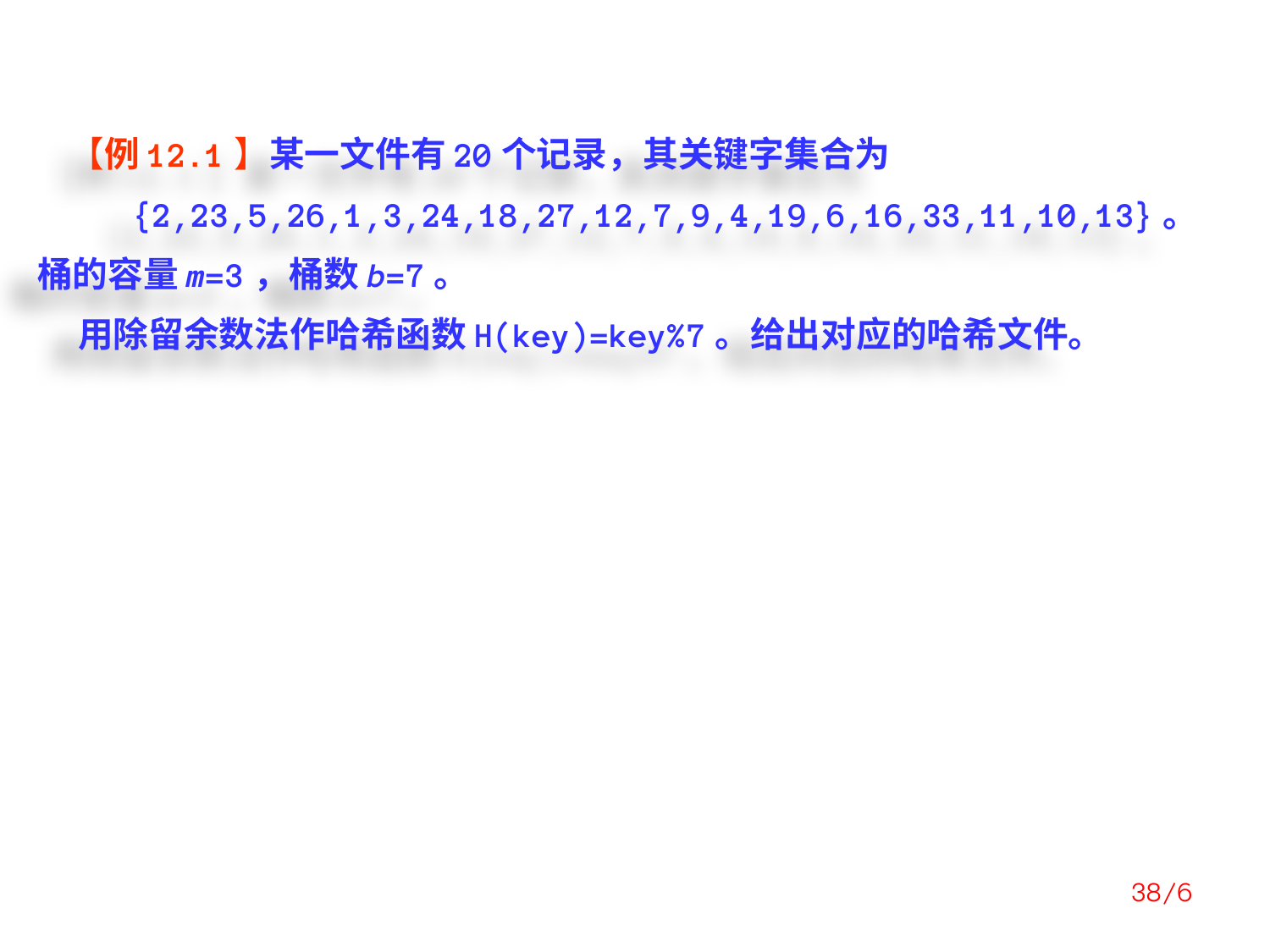

【例12.1】某一文件有20个记录，其关键字集合为
     {2,23,5,26,1,3,24,18,27,12,7,9,4,19,6,16,33,11,10,13}。
桶的容量m=3，桶数b=7。
    用除留余数法作哈希函数H(key)=key%7。给出对应的哈希文件。
38/6